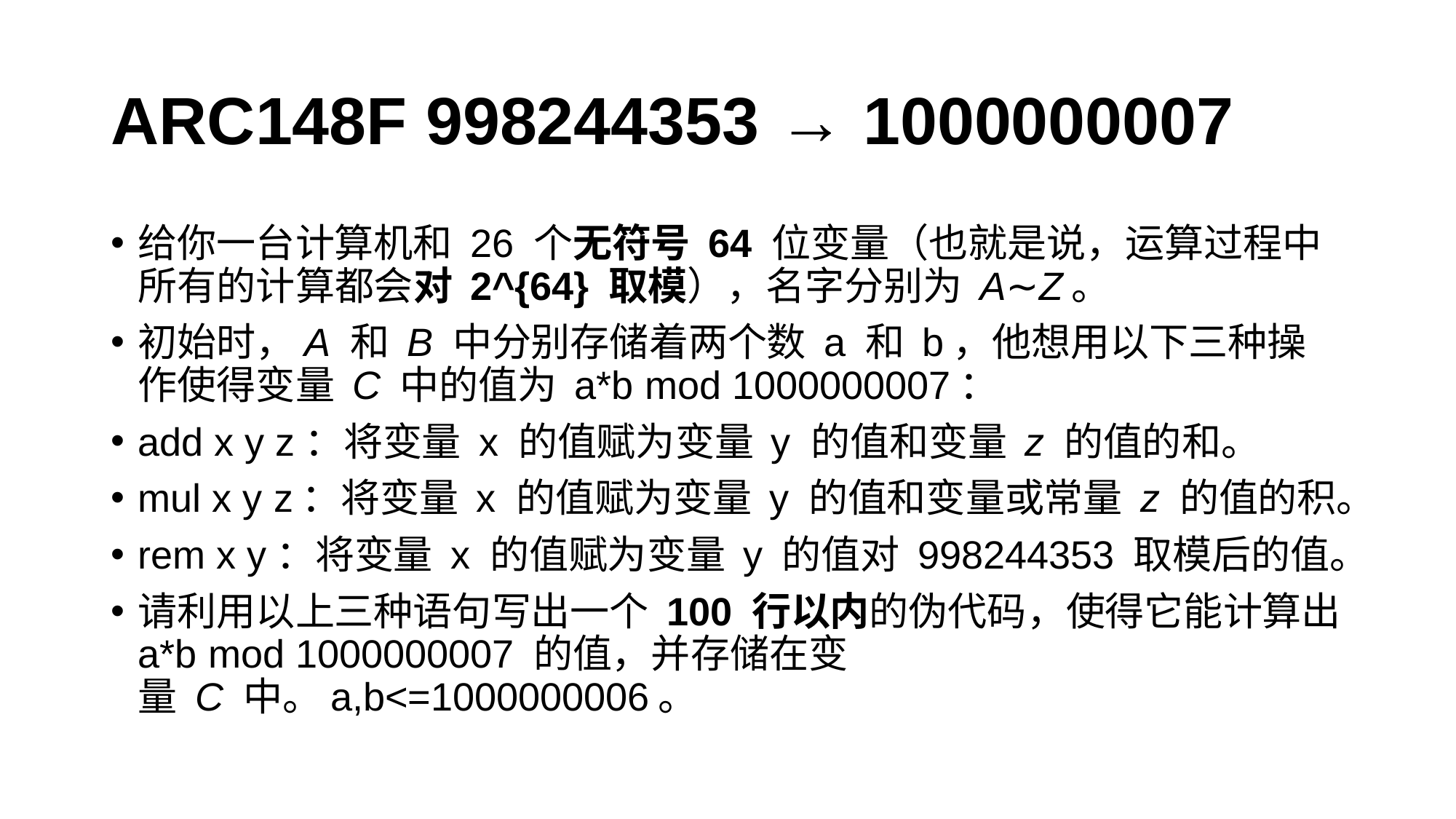

# ARC148F 998244353 → 1000000007
给你一台计算机和 26 个无符号 64 位变量（也就是说，运算过程中所有的计算都会对 2^{64} 取模），名字分别为 A∼Z。
初始时，A 和 B 中分别存储着两个数 a 和 b，他想用以下三种操作使得变量 C 中的值为 a*b mod 1000000007：
add x y z​：将变量 x 的值赋为变量 y 的值和变量 z 的值的和。
mul x y z​：将变量 x 的值赋为变量 y 的值和变量或常量 z 的值的积。
rem x y​：将变量 x 的值赋为变量 y 的值对 998244353 取模后的值。
请利用以上三种语句写出一个 100 行以内的伪代码，使得它能计算出 a*b mod 1000000007 的值，并存储在变量 C 中。a,b<=1000000006。